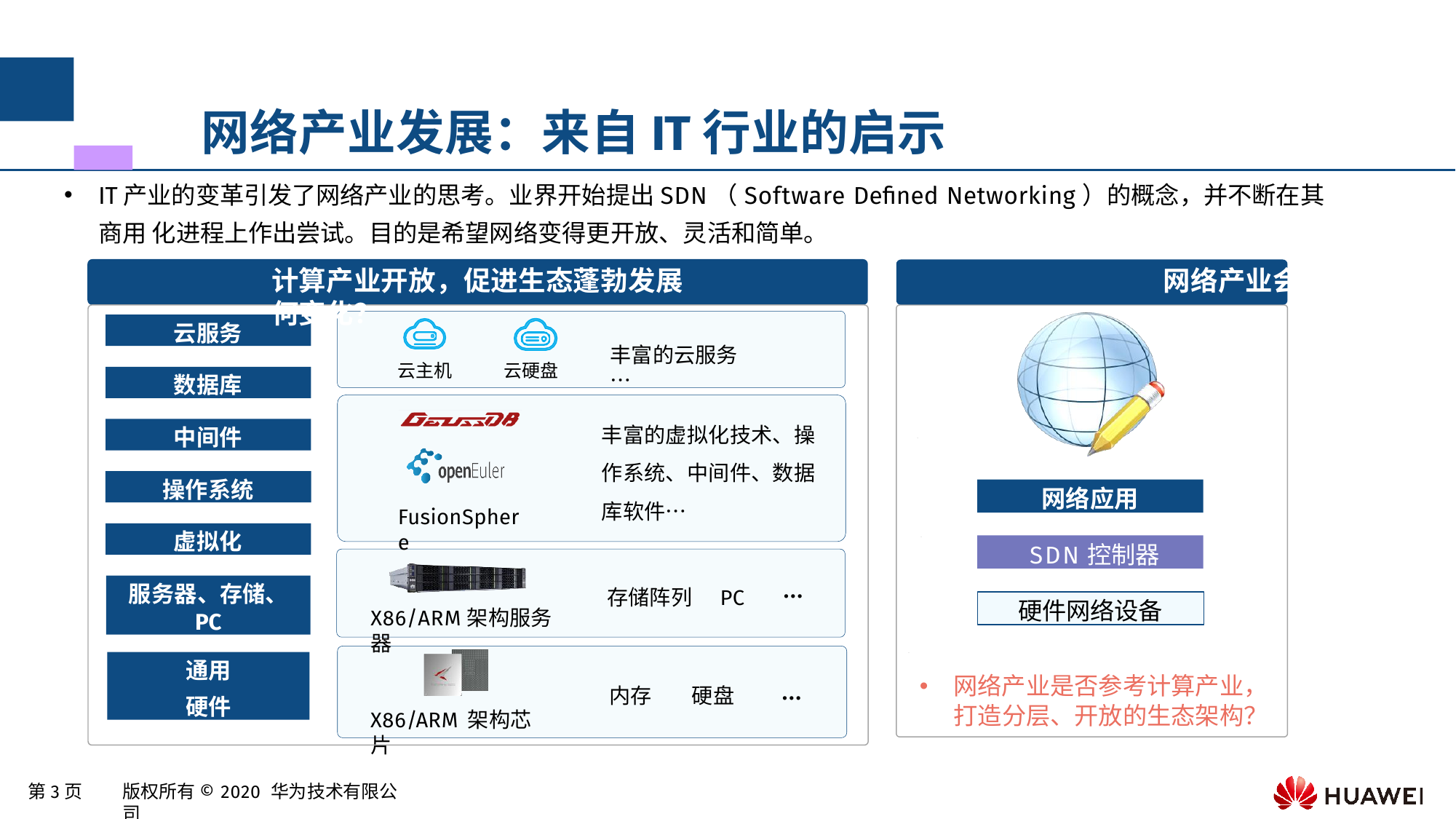

# 网络产业发展：来自IT行业的启示

IT产业的变革引发了网络产业的思考。业界开始提出SDN（Software Defined Networking）的概念，并不断在其商用 化进程上作出尝试。目的是希望网络变得更开放、灵活和简单。
计算产业开放，促进生态蓬勃发展	网络产业会如何变化？

云服务

丰富的云服务…
云主机
云硬盘
数据库

丰富的虚拟化技术、操 作系统、中间件、数据 库软件…

中间件

…

…

…

网络产业是否参考计算产业，
打造分层、开放的生态架构？

操作系统
网络应用
FusionSphere
虚拟化
SDN控制器

…
服务器、存储、
PC
存储阵列	PC
硬件网络设备
X86/ARM架构服务器

通用
硬件
…
内存	硬盘
X86/ARM架构芯片
第3页
版权所有© 2020 华为技术有限公司